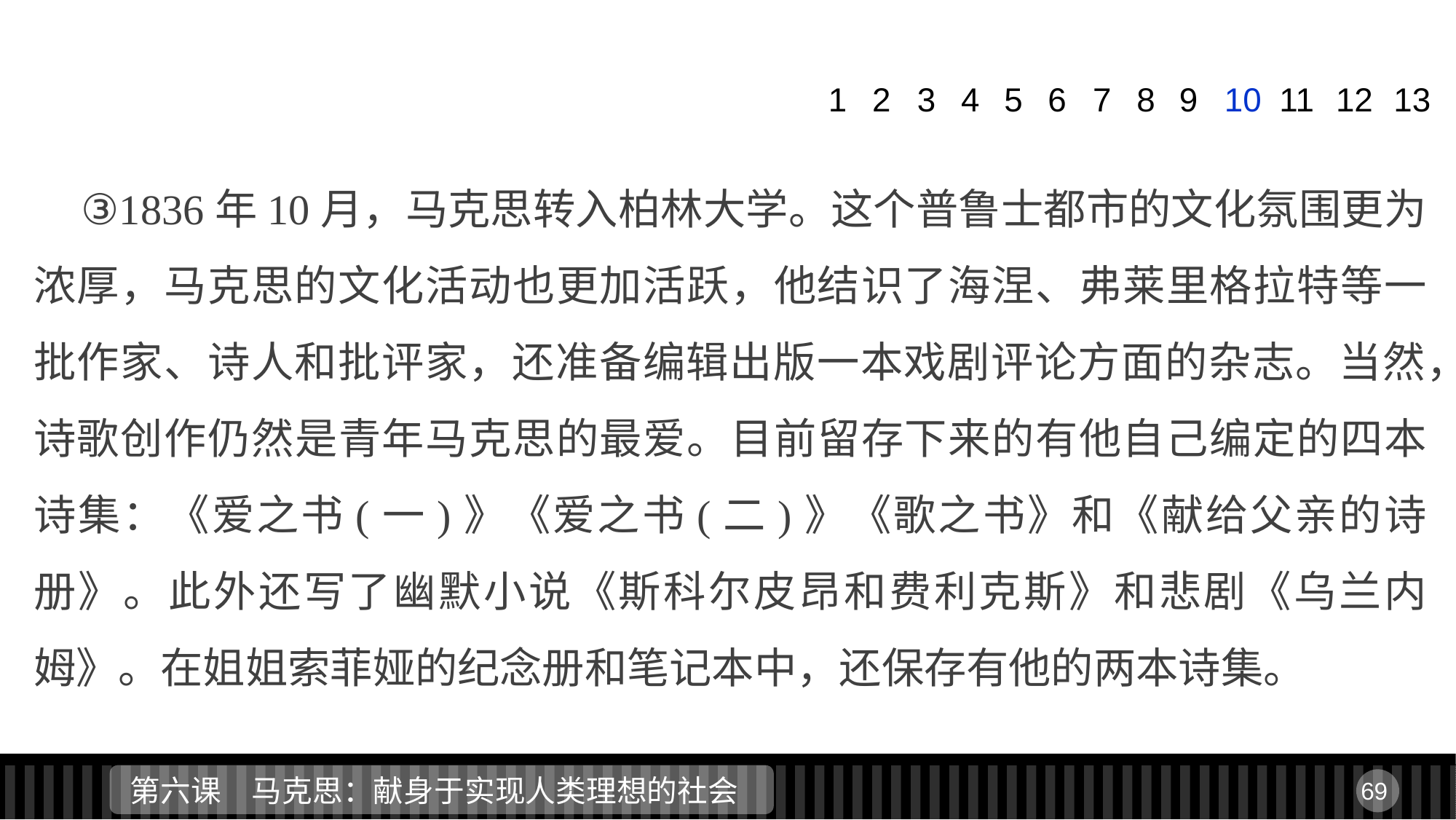

1
2
3
4
5
6
7
8
9
10
11
12
13
    ③1836年10月，马克思转入柏林大学。这个普鲁士都市的文化氛围更为浓厚，马克思的文化活动也更加活跃，他结识了海涅、弗莱里格拉特等一批作家、诗人和批评家，还准备编辑出版一本戏剧评论方面的杂志。当然，诗歌创作仍然是青年马克思的最爱。目前留存下来的有他自己编定的四本诗集：《爱之书(一)》《爱之书(二)》《歌之书》和《献给父亲的诗册》。此外还写了幽默小说《斯科尔皮昂和费利克斯》和悲剧《乌兰内姆》。在姐姐索菲娅的纪念册和笔记本中，还保存有他的两本诗集。